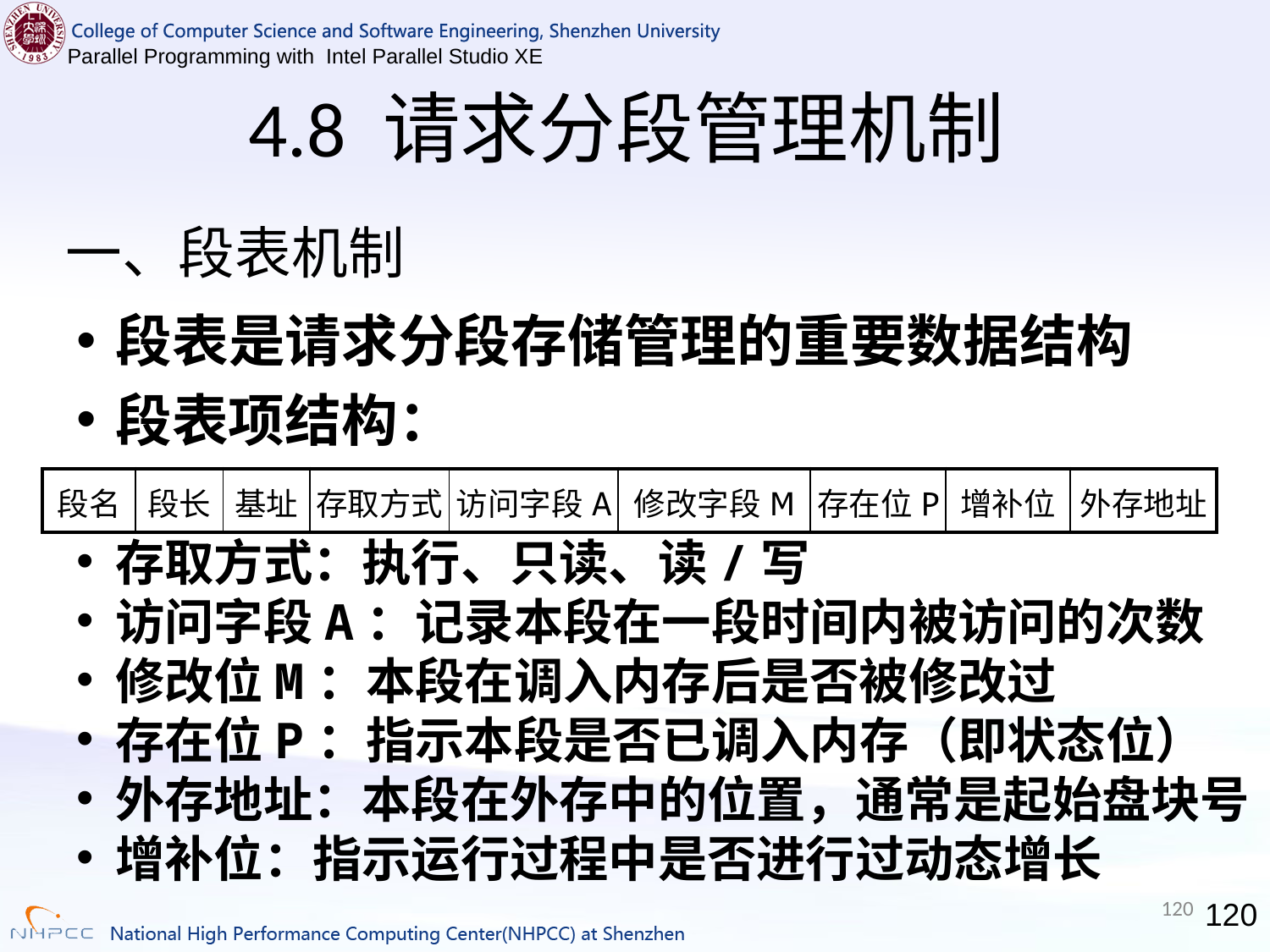

4.8 请求分段管理机制
# 一、段表机制
段表是请求分段存储管理的重要数据结构
段表项结构：

存取方式：执行、只读、读/写
访问字段A：记录本段在一段时间内被访问的次数
修改位M：本段在调入内存后是否被修改过
存在位P：指示本段是否已调入内存（即状态位）
外存地址：本段在外存中的位置，通常是起始盘块号
增补位：指示运行过程中是否进行过动态增长
| 段名 | 段长 | 基址 | 存取方式 | 访问字段A | 修改字段M | 存在位P | 增补位 | 外存地址 |
| --- | --- | --- | --- | --- | --- | --- | --- | --- |
120
120